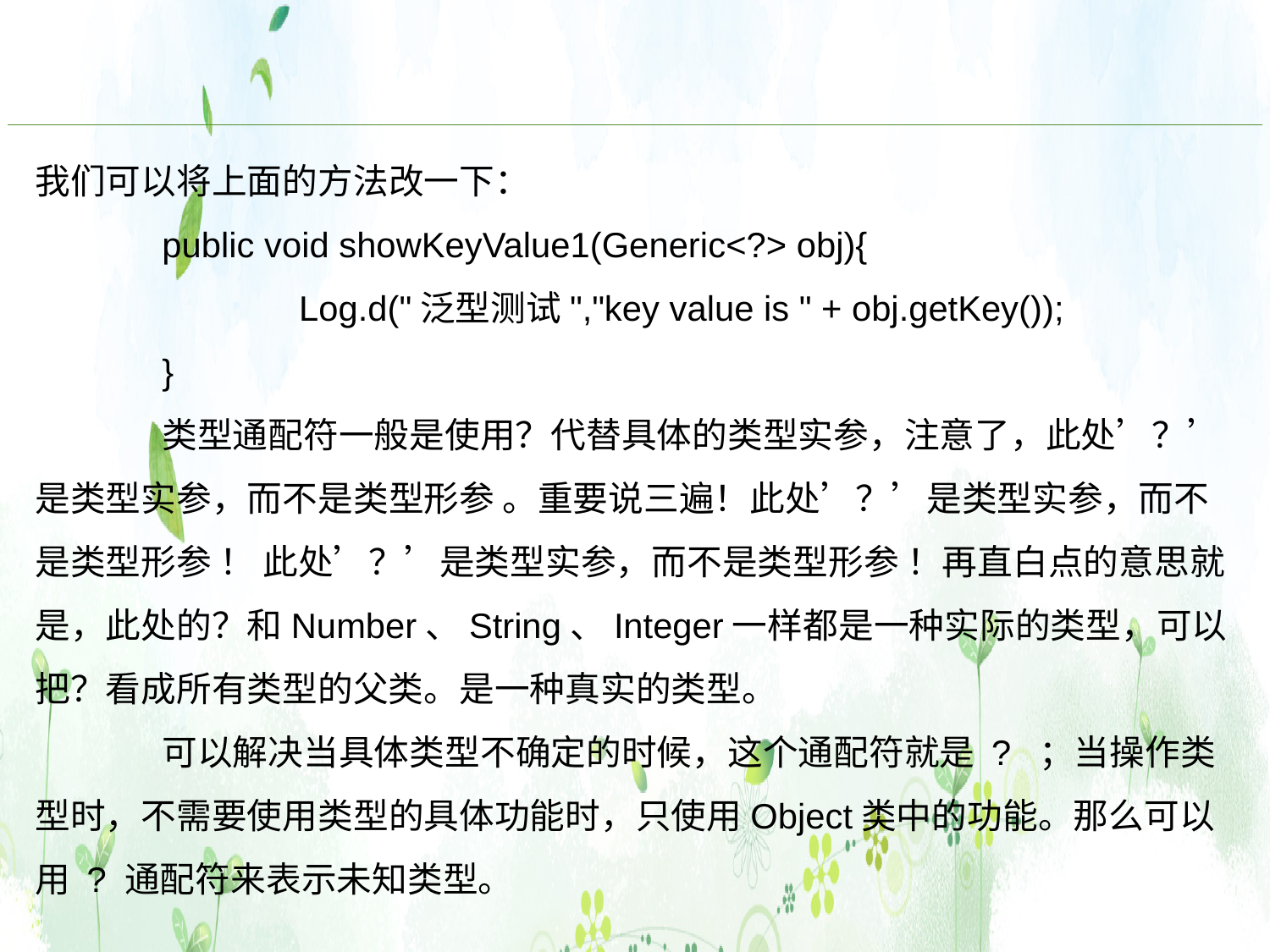

我们可以将上面的方法改一下：
	public void showKeyValue1(Generic<?> obj){
   		 Log.d("泛型测试","key value is " + obj.getKey());
	}
	类型通配符一般是使用？代替具体的类型实参，注意了，此处’？’是类型实参，而不是类型形参 。重要说三遍！此处’？’是类型实参，而不是类型形参 ！ 此处’？’是类型实参，而不是类型形参 ！再直白点的意思就是，此处的？和Number、String、Integer一样都是一种实际的类型，可以把？看成所有类型的父类。是一种真实的类型。
	可以解决当具体类型不确定的时候，这个通配符就是 ?  ；当操作类型时，不需要使用类型的具体功能时，只使用Object类中的功能。那么可以用 ? 通配符来表示未知类型。